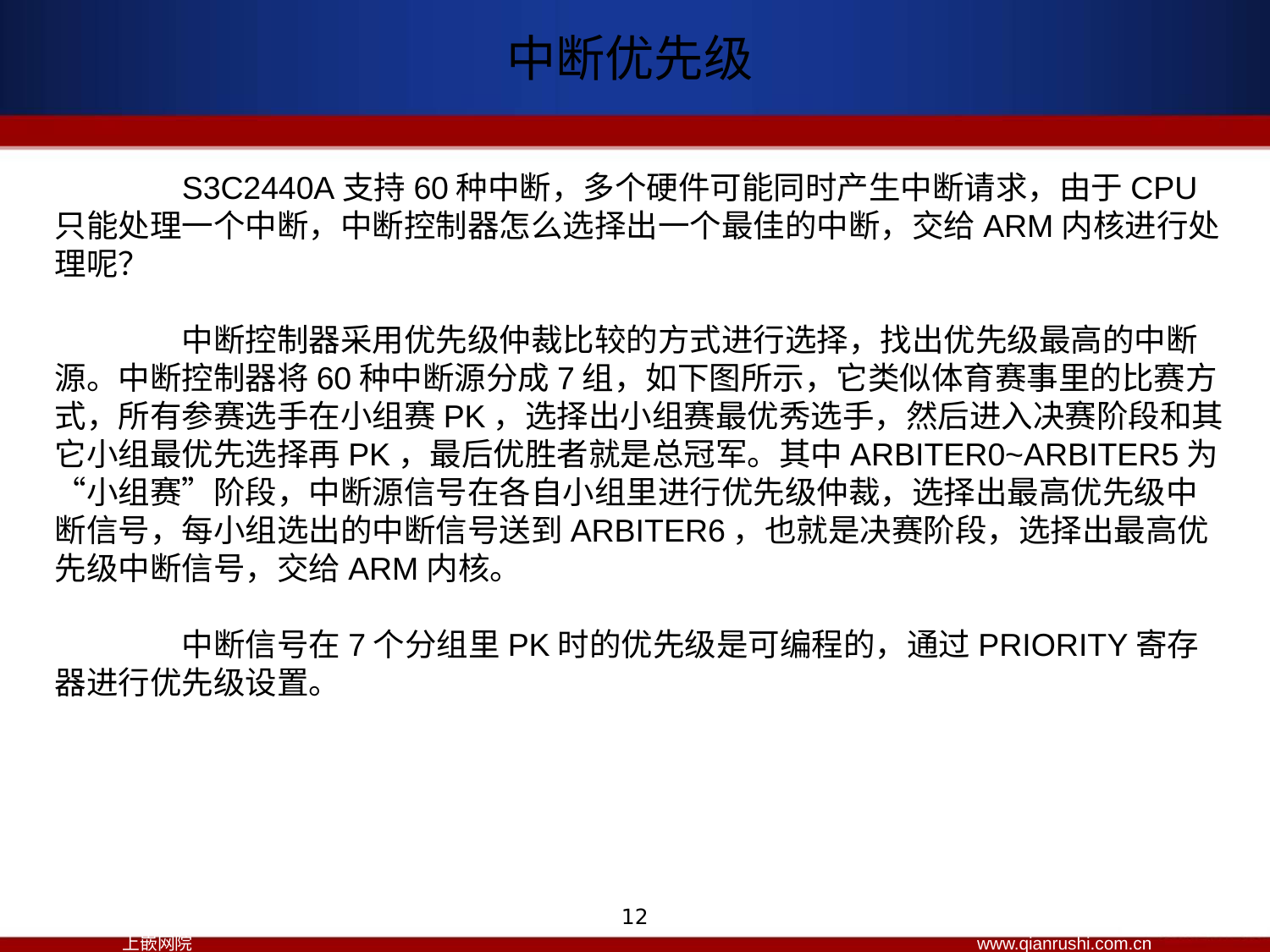

中断优先级

	S3C2440A支持60种中断，多个硬件可能同时产生中断请求，由于CPU只能处理一个中断，中断控制器怎么选择出一个最佳的中断，交给ARM内核进行处理呢？

	中断控制器采用优先级仲裁比较的方式进行选择，找出优先级最高的中断源。中断控制器将60种中断源分成7组，如下图所示，它类似体育赛事里的比赛方式，所有参赛选手在小组赛PK，选择出小组赛最优秀选手，然后进入决赛阶段和其它小组最优先选择再PK，最后优胜者就是总冠军。其中ARBITER0~ARBITER5为“小组赛”阶段，中断源信号在各自小组里进行优先级仲裁，选择出最高优先级中断信号，每小组选出的中断信号送到ARBITER6，也就是决赛阶段，选择出最高优先级中断信号，交给ARM内核。

	中断信号在7个分组里PK时的优先级是可编程的，通过PRIORITY寄存器进行优先级设置。
12